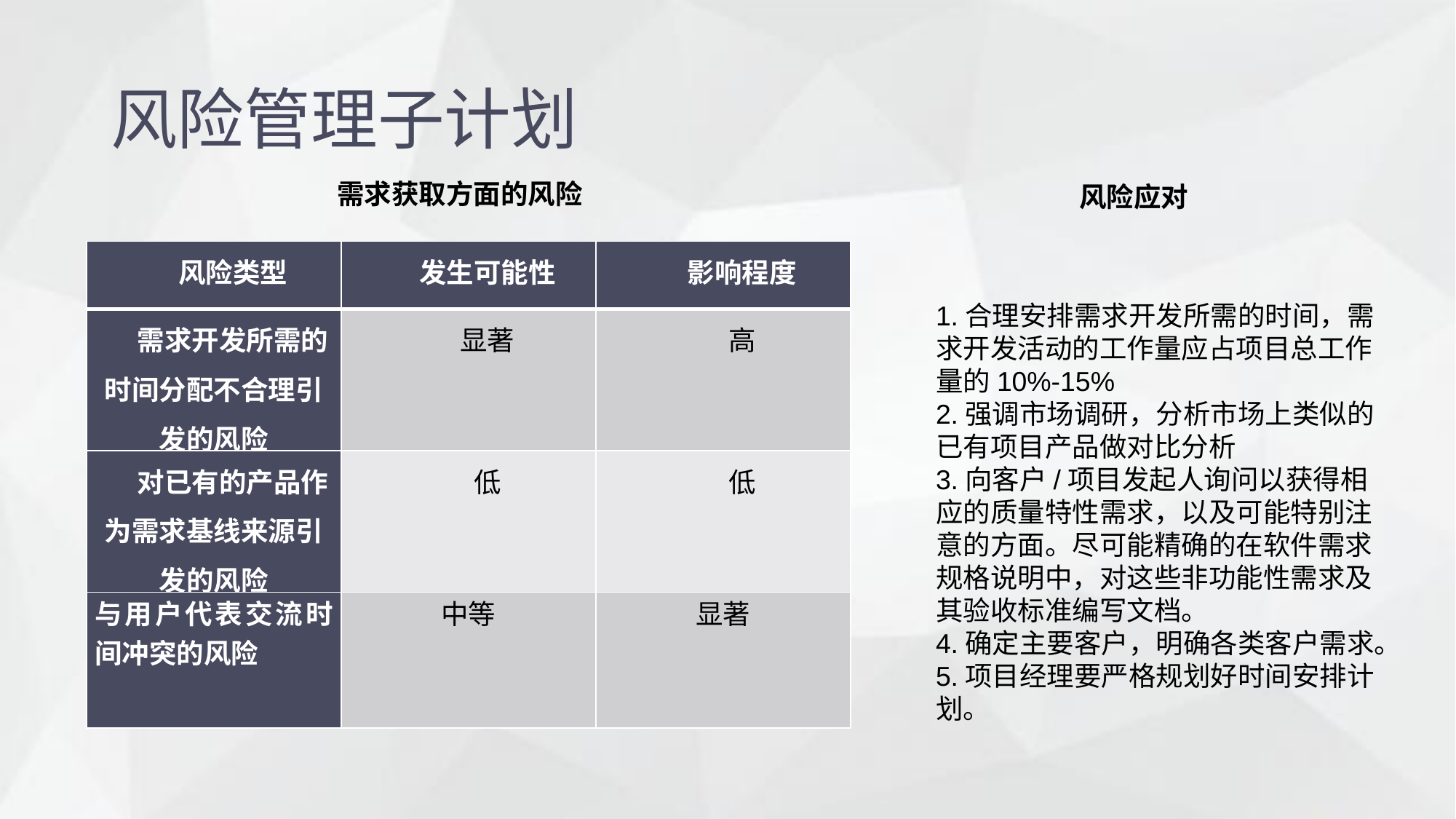

风险管理子计划
需求获取方面的风险
风险应对
| 风险类型 | 发生可能性 | 影响程度 |
| --- | --- | --- |
| 需求开发所需的时间分配不合理引发的风险 | 显著 | 高 |
| 对已有的产品作为需求基线来源引发的风险 | 低 | 低 |
| 与用户代表交流时间冲突的风险 | 中等 | 显著 |
1.合理安排需求开发所需的时间，需求开发活动的工作量应占项目总工作量的10%-15%
2.强调市场调研，分析市场上类似的已有项目产品做对比分析
3.向客户/项目发起人询问以获得相应的质量特性需求，以及可能特别注意的方面。尽可能精确的在软件需求规格说明中，对这些非功能性需求及其验收标准编写文档。
4.确定主要客户，明确各类客户需求。
5.项目经理要严格规划好时间安排计划。